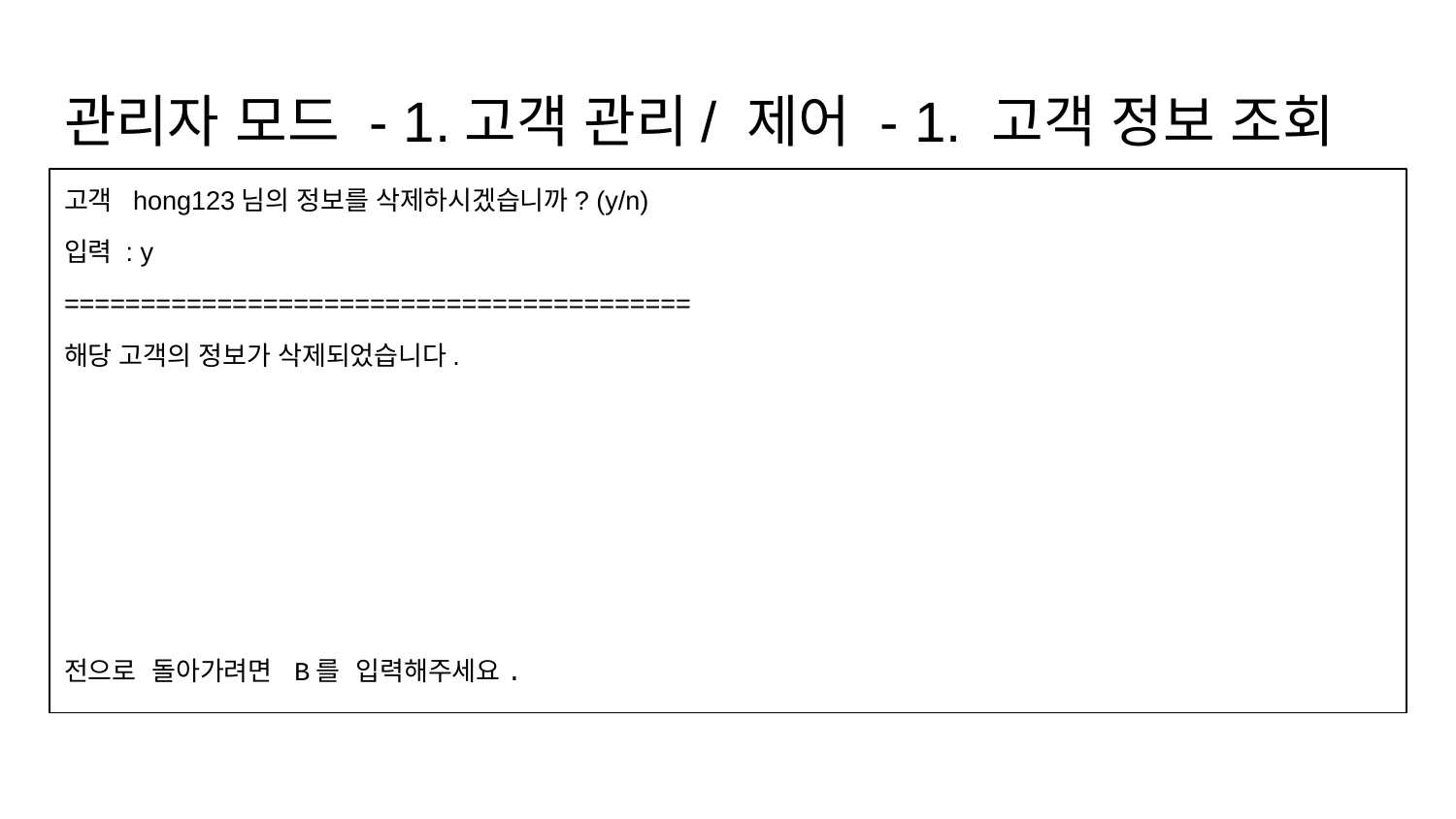

# 관리자 모드 - 1.고객 관리/ 제어 - 1. 고객 정보 조회

고객  hong123님의 정보를 삭제하시겠습니까? (y/n)
입력 : y
=========================================
해당 고객의 정보가 삭제되었습니다.

전으로 돌아가려면 B를 입력해주세요.